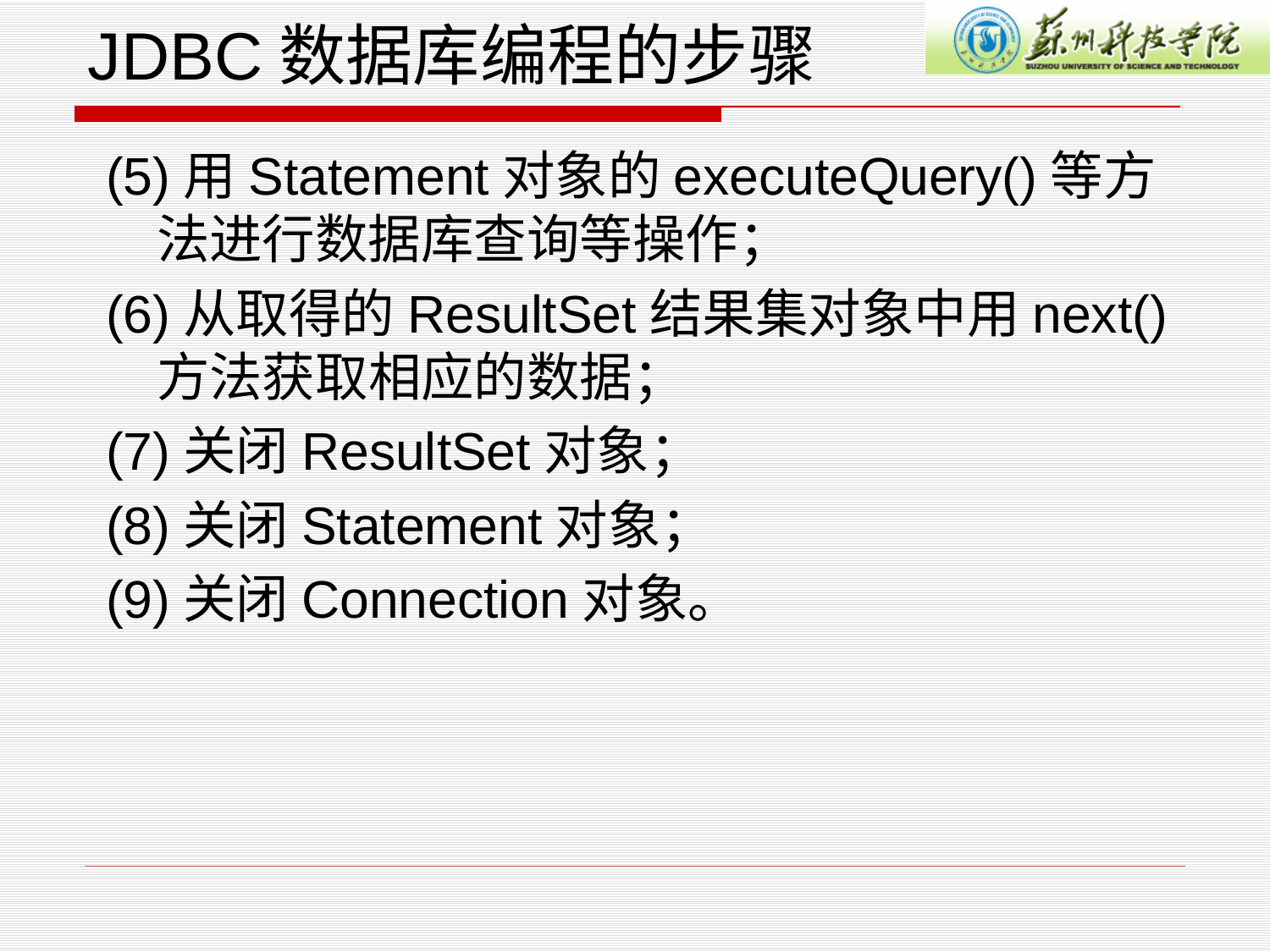

# JDBC数据库编程的步骤
 (5)用Statement对象的executeQuery()等方法进行数据库查询等操作；
 (6)从取得的ResultSet结果集对象中用next()方法获取相应的数据；
 (7)关闭ResultSet对象；
 (8)关闭Statement对象；
 (9)关闭Connection对象。